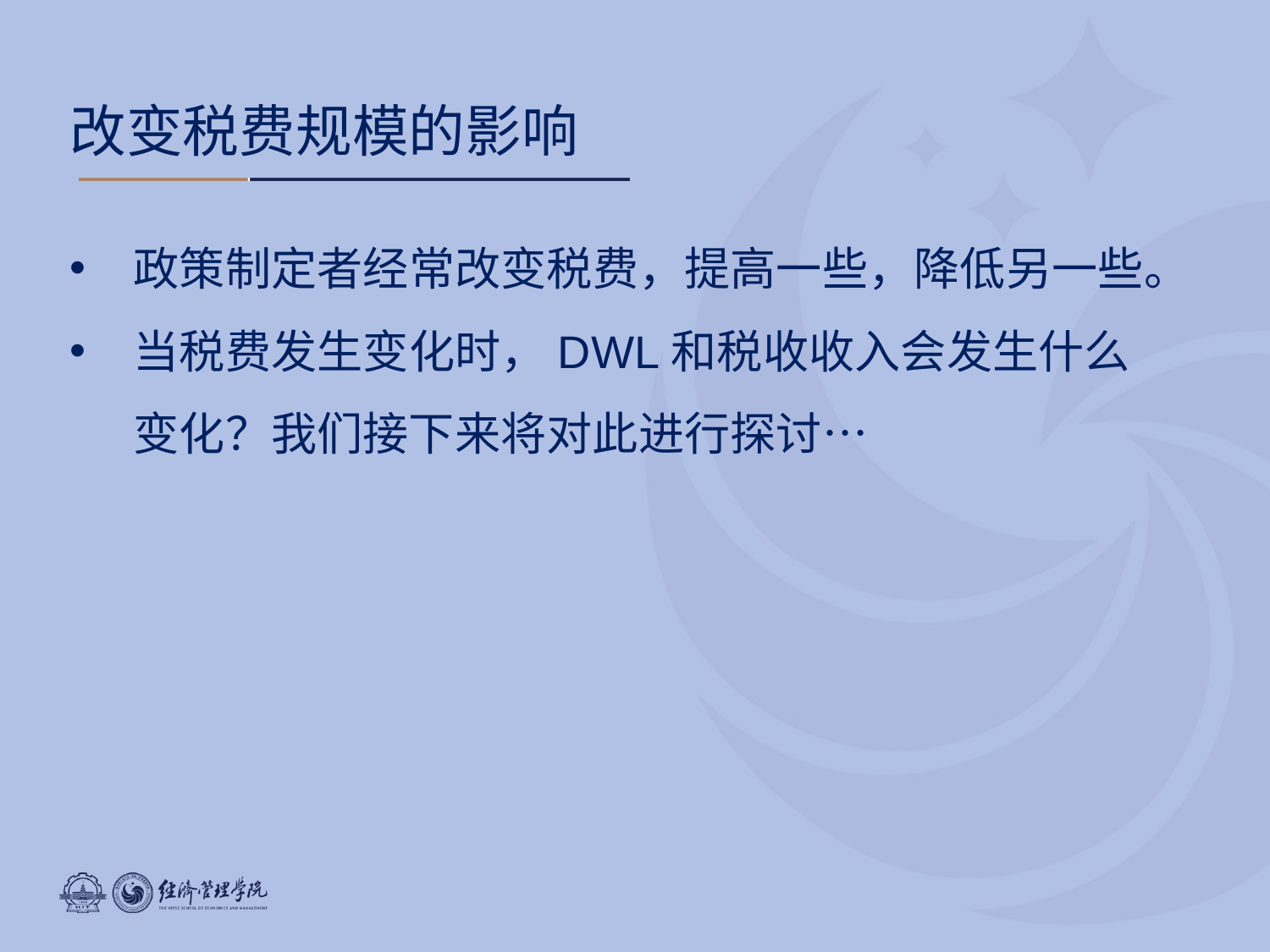

改变税费规模的影响
政策制定者经常改变税费，提高一些，降低另一些。
当税费发生变化时，DWL和税收收入会发生什么变化？我们接下来将对此进行探讨…